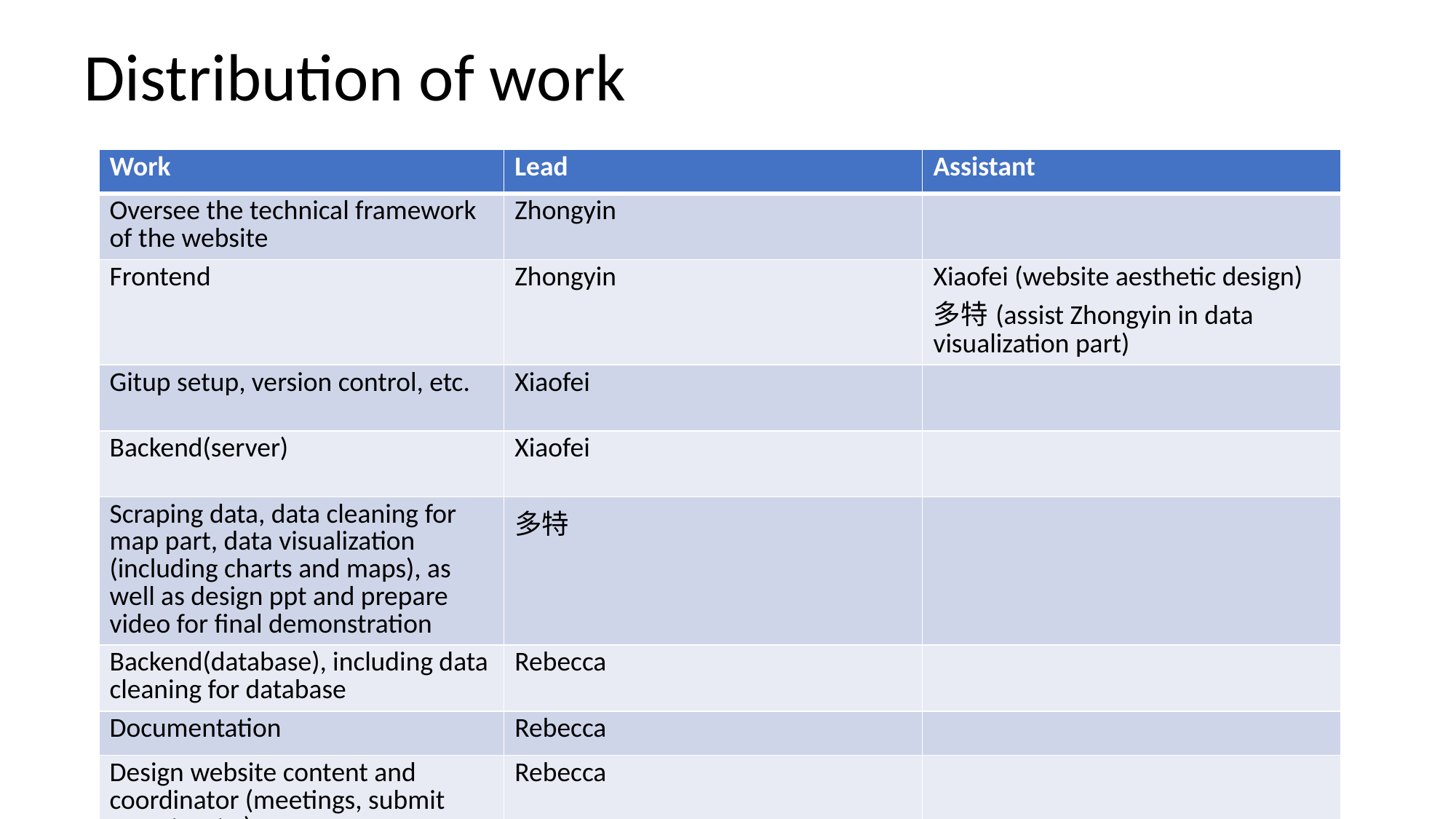

# Distribution of work
| Work | Lead | Assistant |
| --- | --- | --- |
| Oversee the technical framework of the website | Zhongyin |  |
| Frontend | Zhongyin | Xiaofei (website aesthetic design) 多特(assist Zhongyin in data visualization part) |
| Gitup setup, version control, etc. | Xiaofei |  |
| Backend(server) | Xiaofei |  |
| Scraping data, data cleaning for map part, data visualization (including charts and maps), as well as design ppt and prepare video for final demonstration | 多特 |  |
| Backend(database), including data cleaning for database | Rebecca |  |
| Documentation | Rebecca |  |
| Design website content and coordinator (meetings, submit reports, etc.) | Rebecca |  |